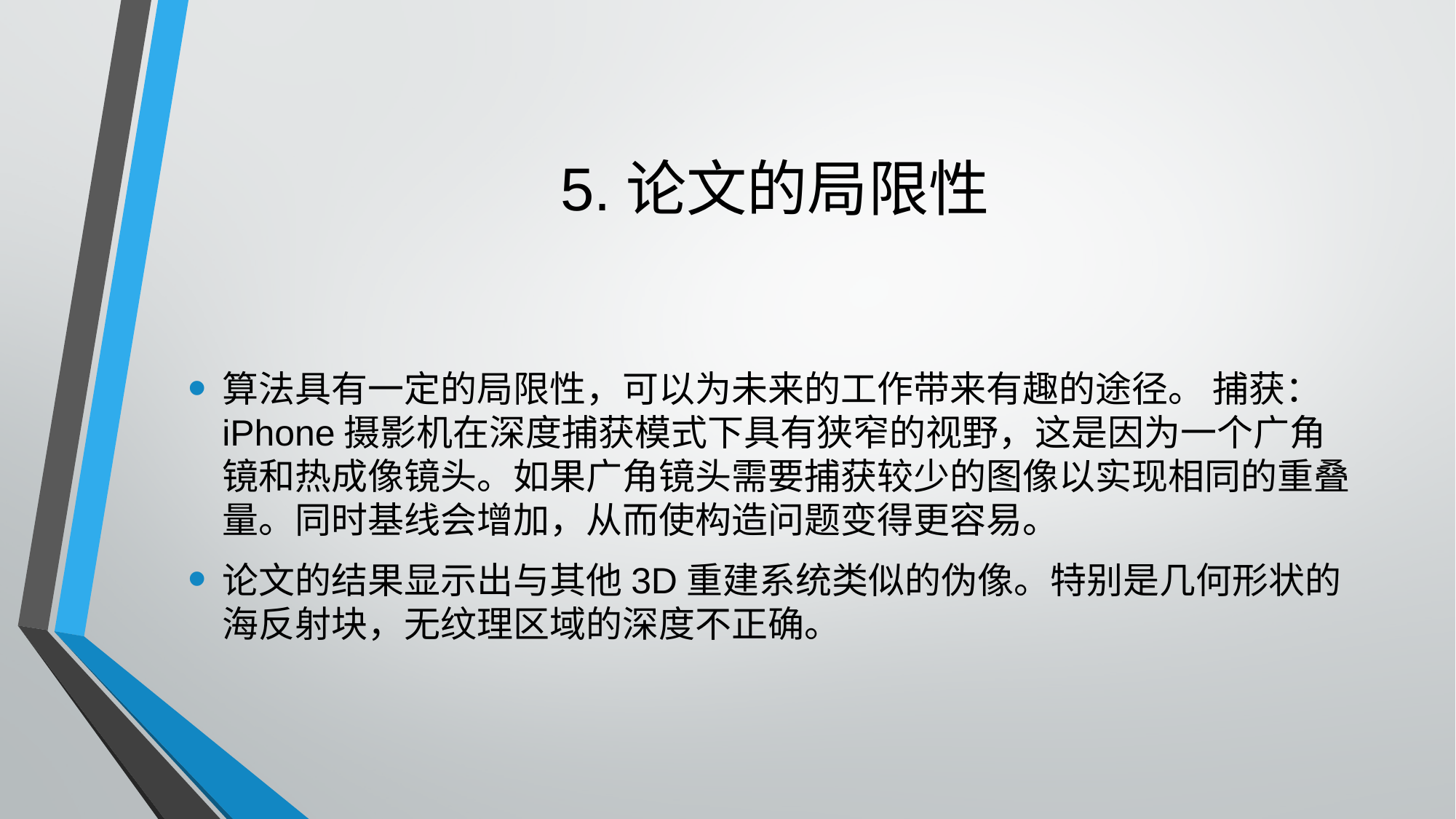

# 5.论文的局限性
算法具有一定的局限性，可以为未来的工作带来有趣的途径。 捕获：iPhone摄影机在深度捕获模式下具有狭窄的视野，这是因为一个广角镜和热成像镜头。如果广角镜头需要捕获较少的图像以实现相同的重叠量。同时基线会增加，从而使构造问题变得更容易。
论文的结果显示出与其他3D重建系统类似的伪像。特别是几何形状的海反射块，无纹理区域的深度不正确。